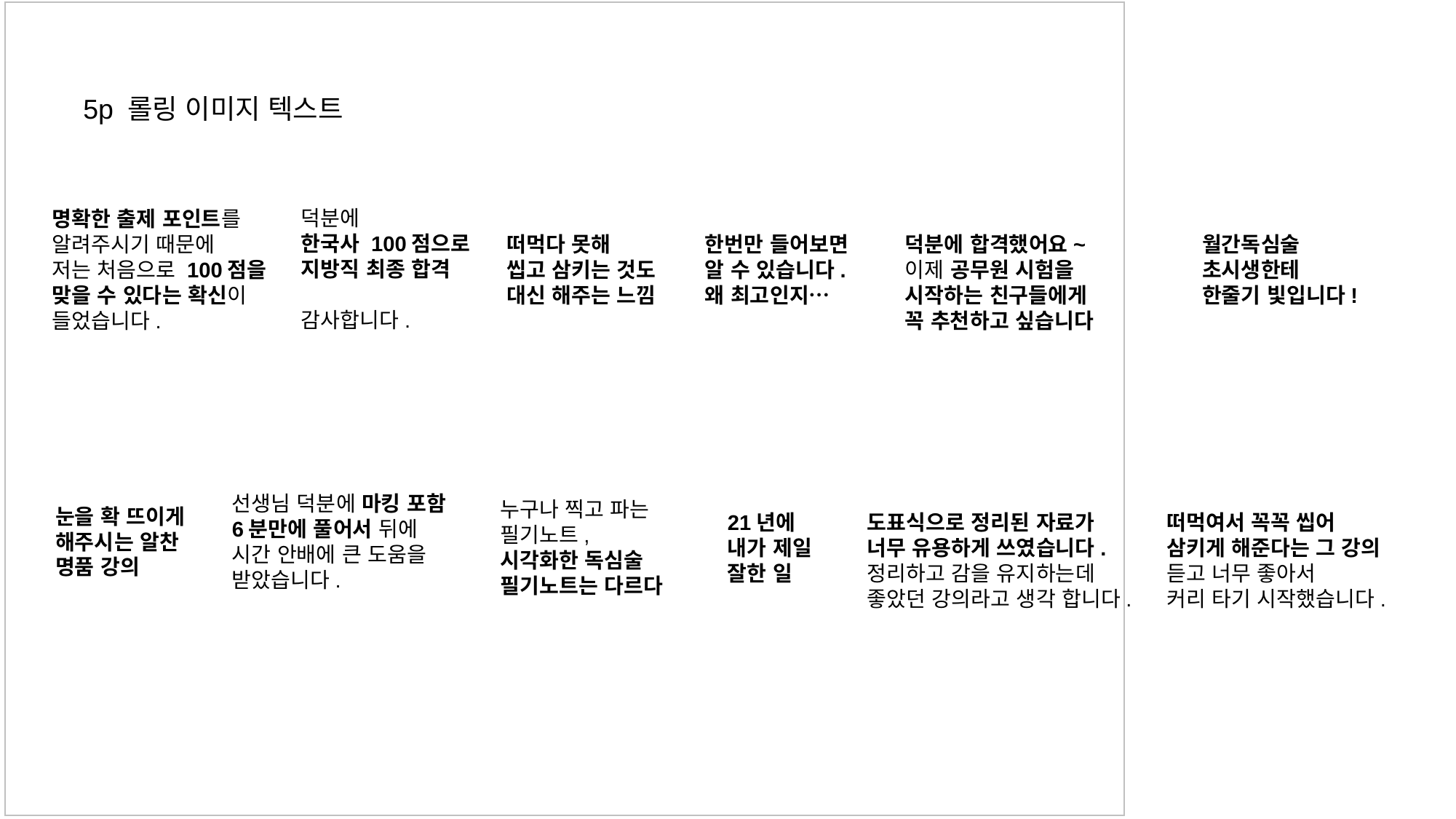

5p 롤링 이미지 텍스트
덕분에
한국사 100점으로
지방직 최종 합격

감사합니다.
명확한 출제 포인트를
알려주시기 때문에
저는 처음으로 100점을
맞을 수 있다는 확신이
들었습니다.
떠먹다 못해
씹고 삼키는 것도
대신 해주는 느낌
한번만 들어보면
알 수 있습니다.
왜 최고인지…
덕분에 합격했어요~
이제 공무원 시험을
시작하는 친구들에게
꼭 추천하고 싶습니다
월간독심술
초시생한테
한줄기 빛입니다!
선생님 덕분에 마킹 포함
6분만에 풀어서 뒤에
시간 안배에 큰 도움을
받았습니다.
누구나 찍고 파는
필기노트,
시각화한 독심술
필기노트는 다르다
눈을 확 뜨이게
해주시는 알찬
명품 강의
21년에
내가 제일
잘한 일
도표식으로 정리된 자료가
너무 유용하게 쓰였습니다.
정리하고 감을 유지하는데
좋았던 강의라고 생각 합니다.
떠먹여서 꼭꼭 씹어
삼키게 해준다는 그 강의
듣고 너무 좋아서
커리 타기 시작했습니다.